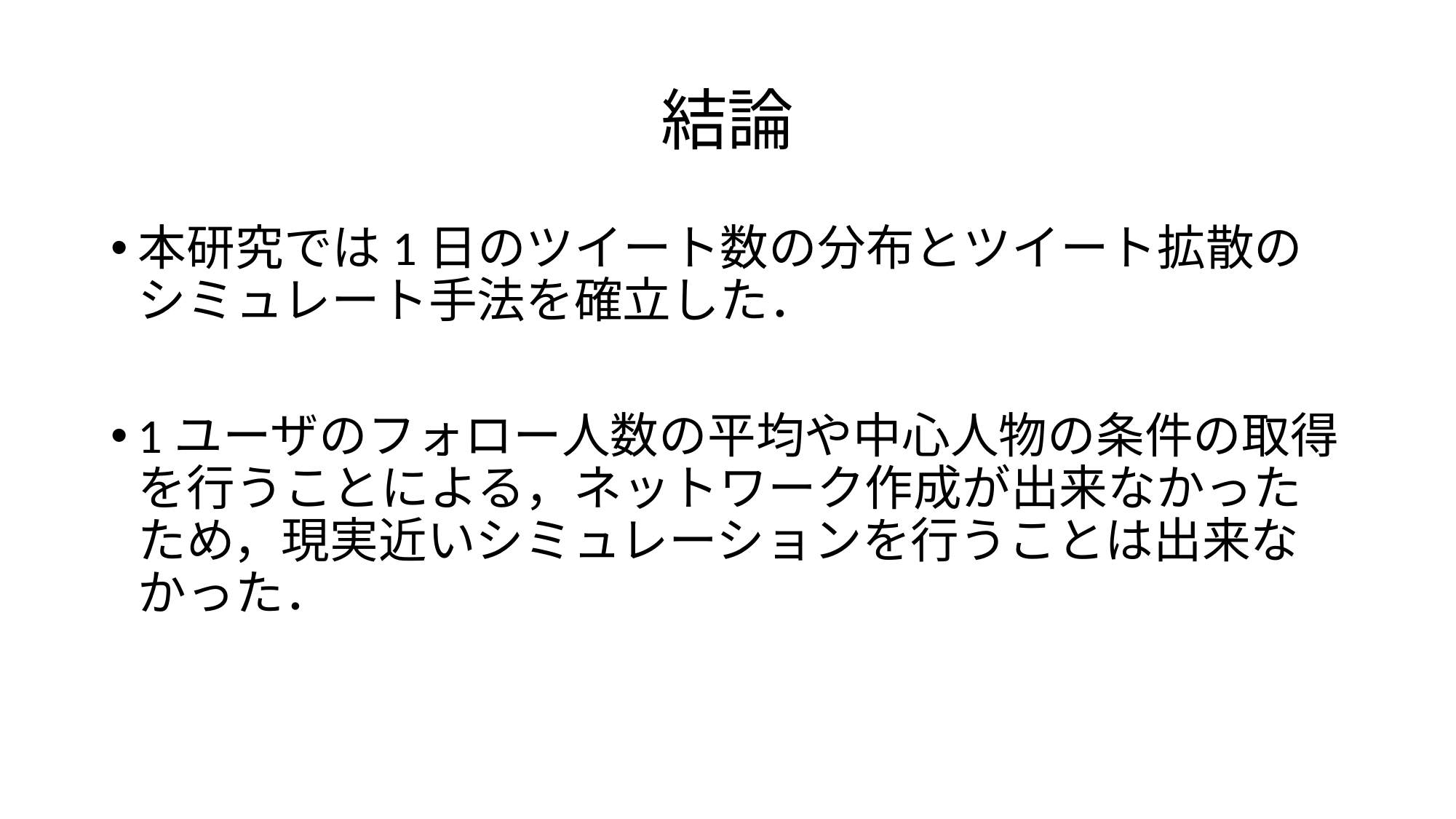

# 結論
本研究では1日のツイート数の分布とツイート拡散のシミュレート手法を確立した．

1ユーザのフォロー人数の平均や中心人物の条件の取得を行うことによる，ネットワーク作成が出来なかったため，現実近いシミュレーションを行うことは出来なかった．